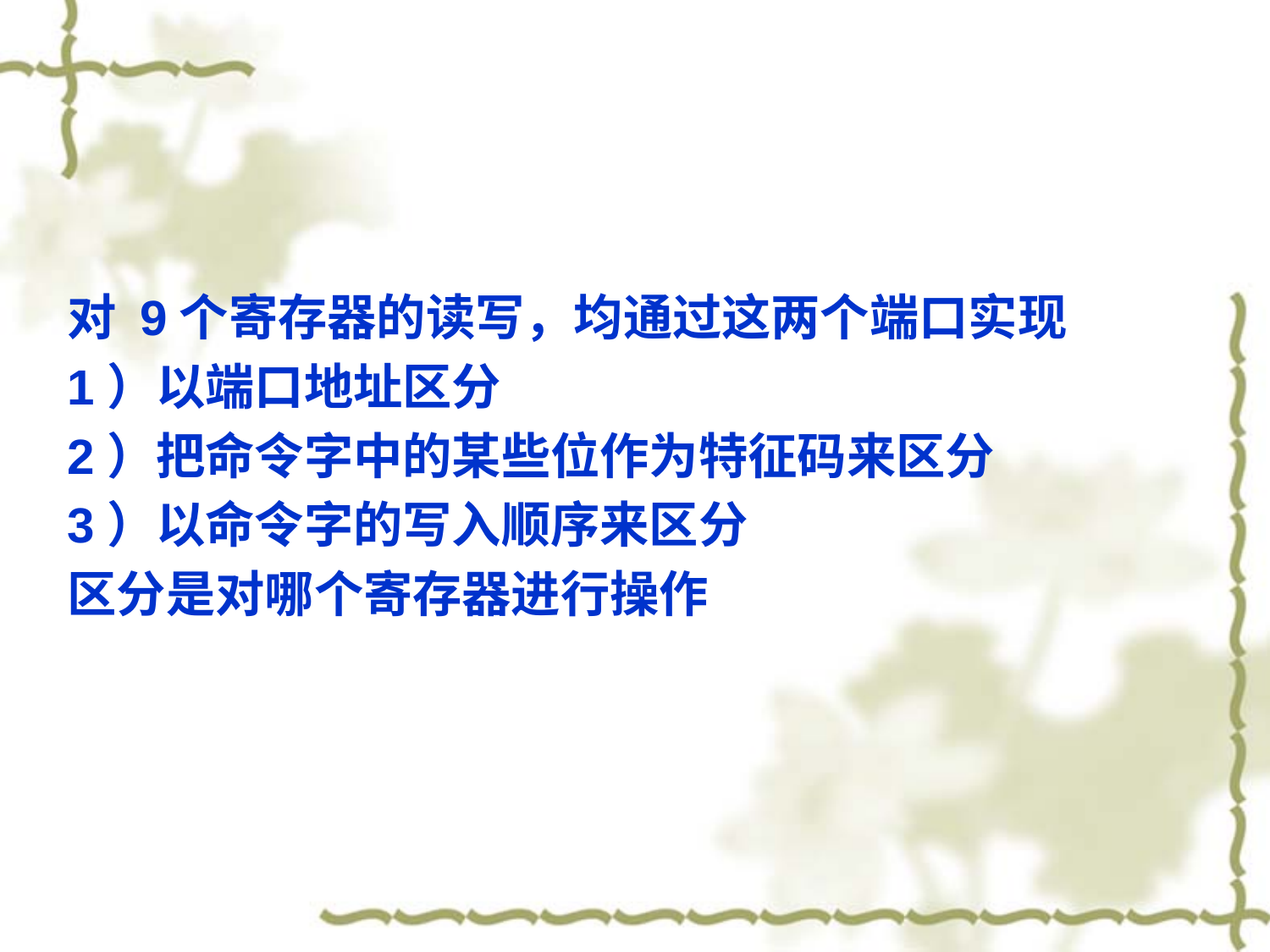

#
对 9个寄存器的读写，均通过这两个端口实现
1）以端口地址区分
2）把命令字中的某些位作为特征码来区分
3）以命令字的写入顺序来区分
区分是对哪个寄存器进行操作